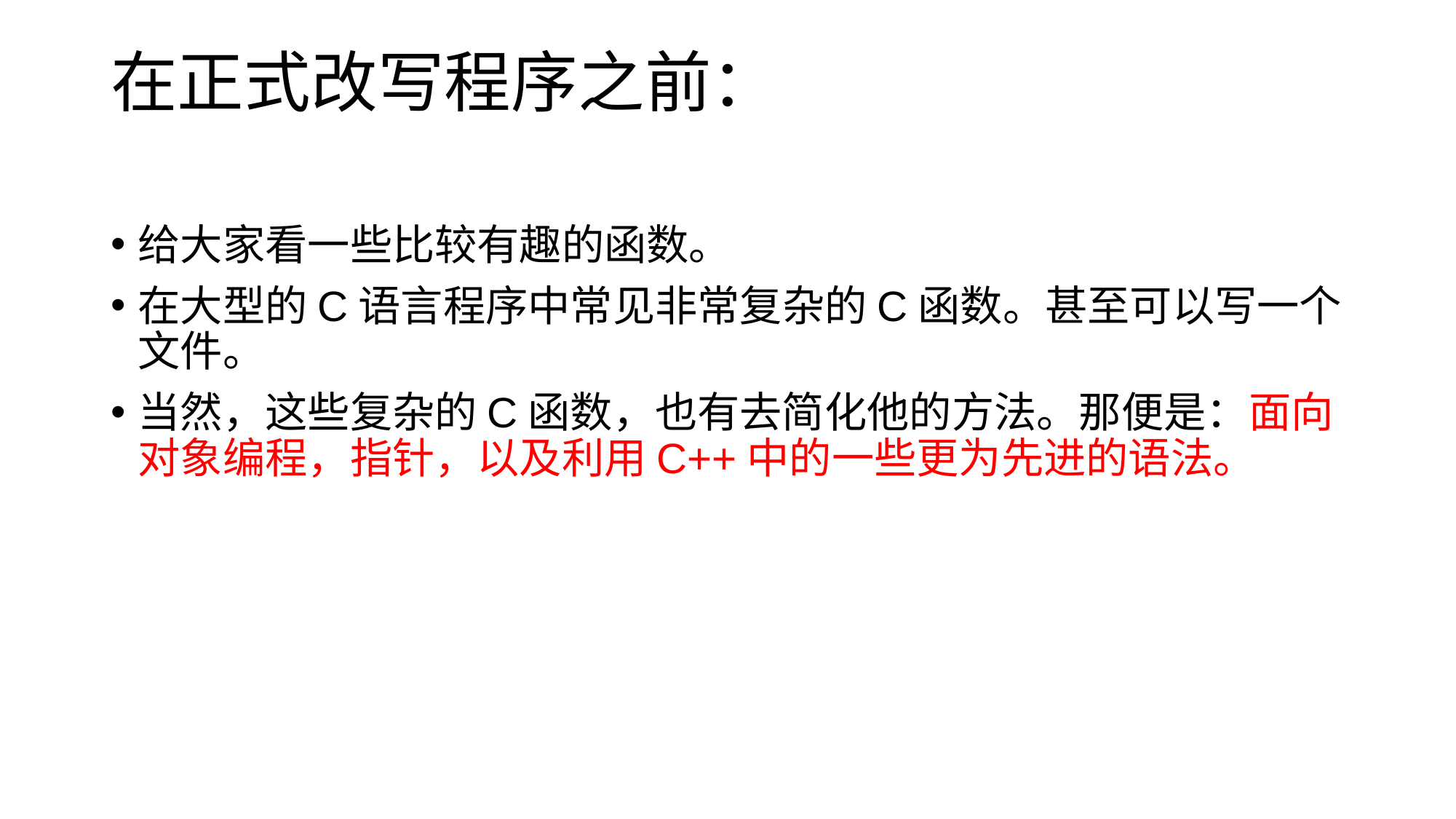

# 在正式改写程序之前：
给大家看一些比较有趣的函数。
在大型的C语言程序中常见非常复杂的C函数。甚至可以写一个文件。
当然，这些复杂的C函数，也有去简化他的方法。那便是：面向对象编程，指针，以及利用C++中的一些更为先进的语法。